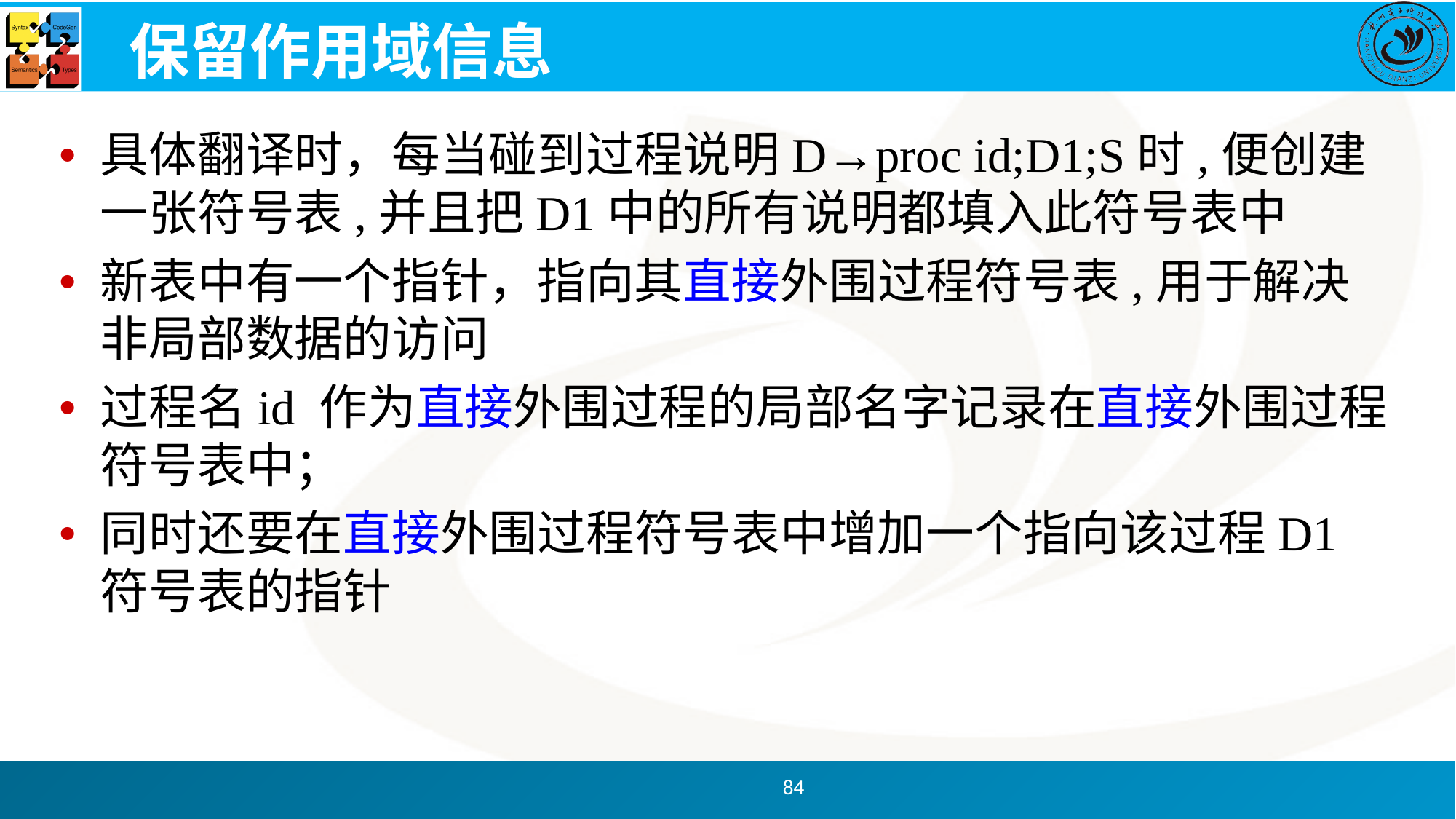

# 保留作用域信息
具体翻译时，每当碰到过程说明D→proc id;D1;S时,便创建一张符号表,并且把D1中的所有说明都填入此符号表中
新表中有一个指针，指向其直接外围过程符号表,用于解决非局部数据的访问
过程名id 作为直接外围过程的局部名字记录在直接外围过程符号表中；
同时还要在直接外围过程符号表中增加一个指向该过程D1符号表的指针
84